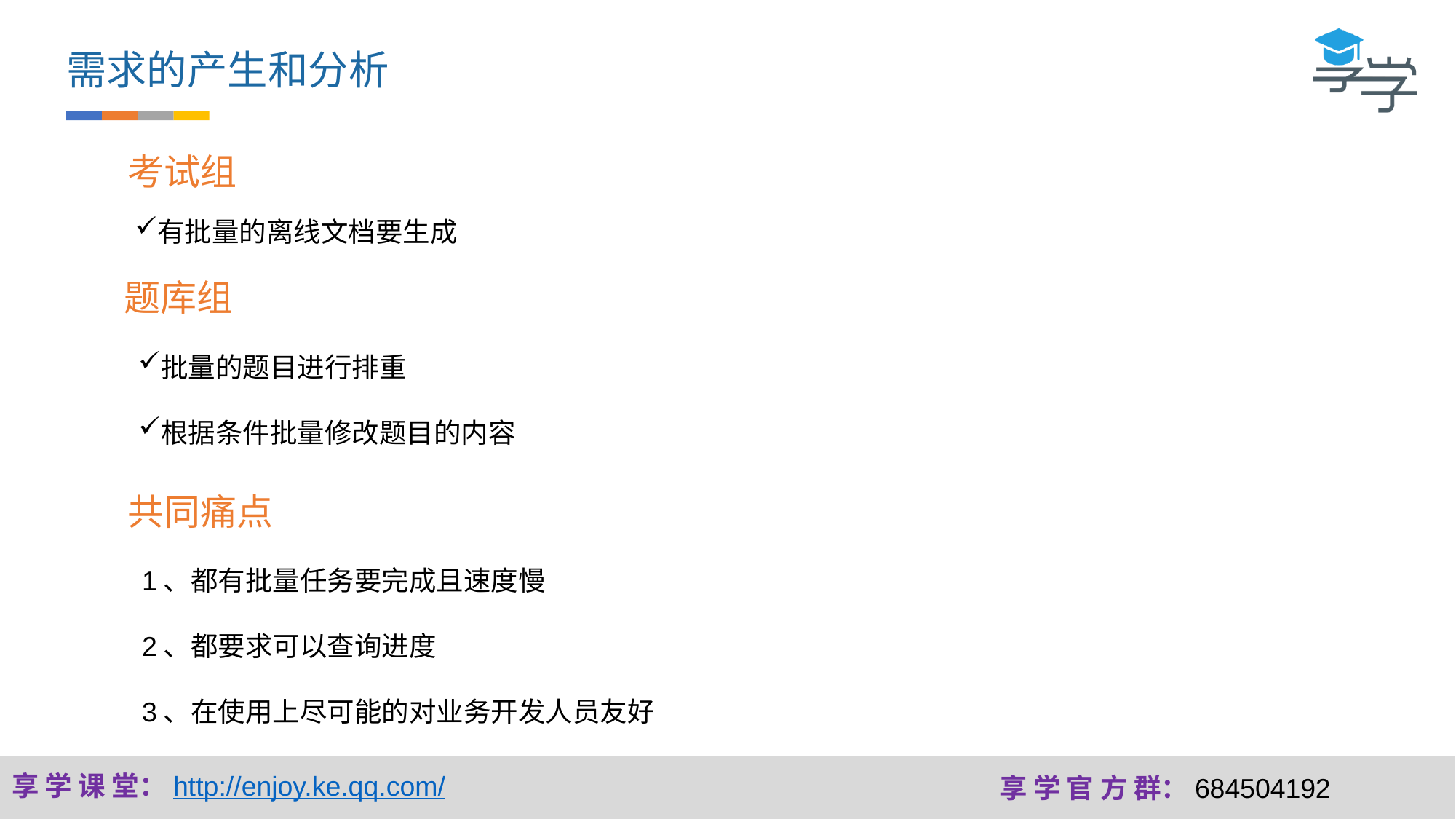

需求的产生和分析

考试组
有批量的离线文档要生成
题库组
批量的题目进行排重

根据条件批量修改题目的内容
共同痛点
1、都有批量任务要完成且速度慢

2、都要求可以查询进度

3、在使用上尽可能的对业务开发人员友好